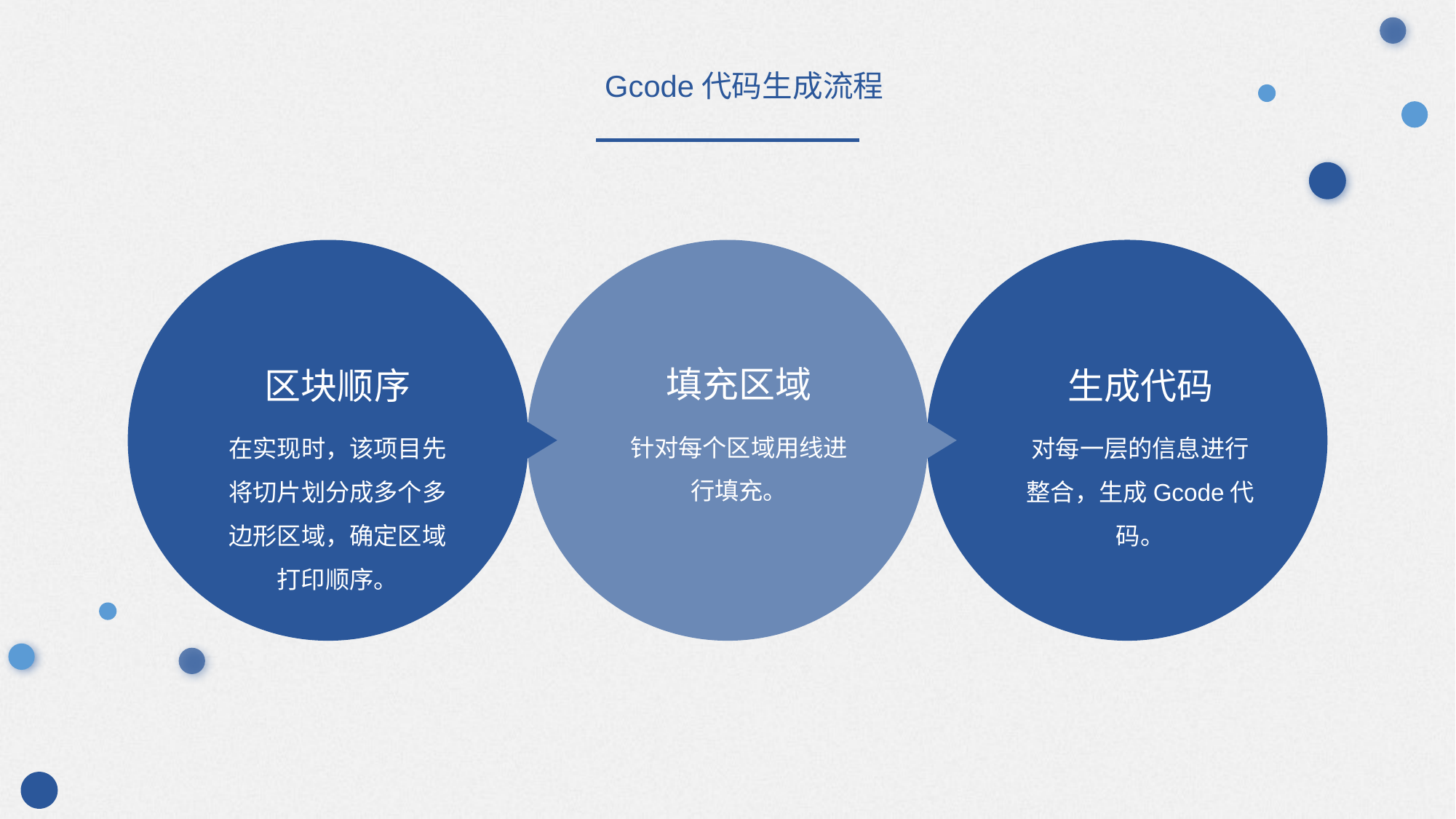

Gcode代码生成流程

填充区域
针对每个区域用线进行填充。

生成代码
对每一层的信息进行整合，生成Gcode代码。

区块顺序
在实现时，该项目先将切片划分成多个多边形区域，确定区域打印顺序。